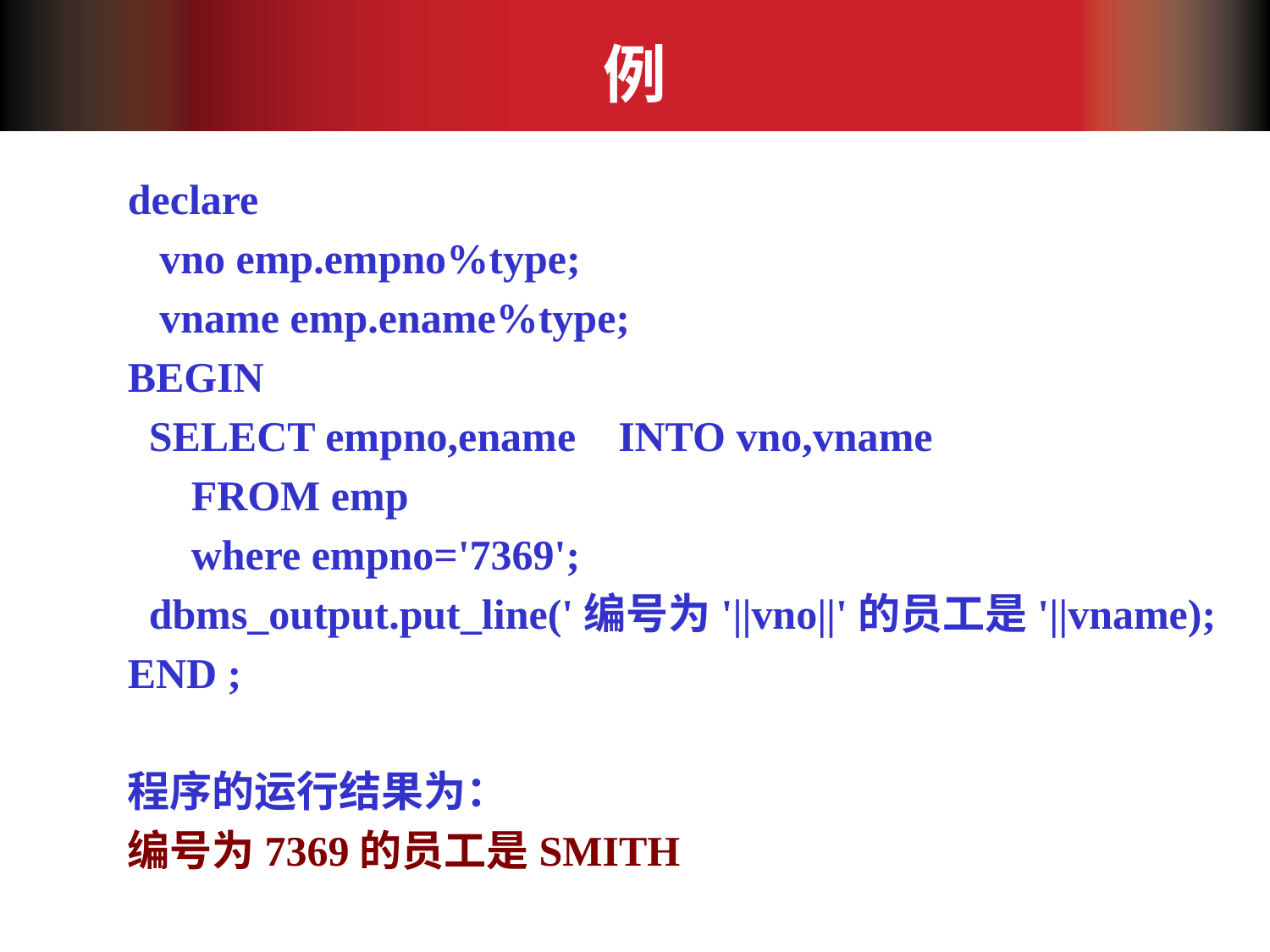

# 例
declare
   vno emp.empno%type;
   vname emp.ename%type;
BEGIN
  SELECT empno,ename    INTO vno,vname
      FROM emp
      where empno='7369';
  dbms_output.put_line('编号为'||vno||'的员工是'||vname);
END ;

程序的运行结果为：
编号为7369的员工是SMITH